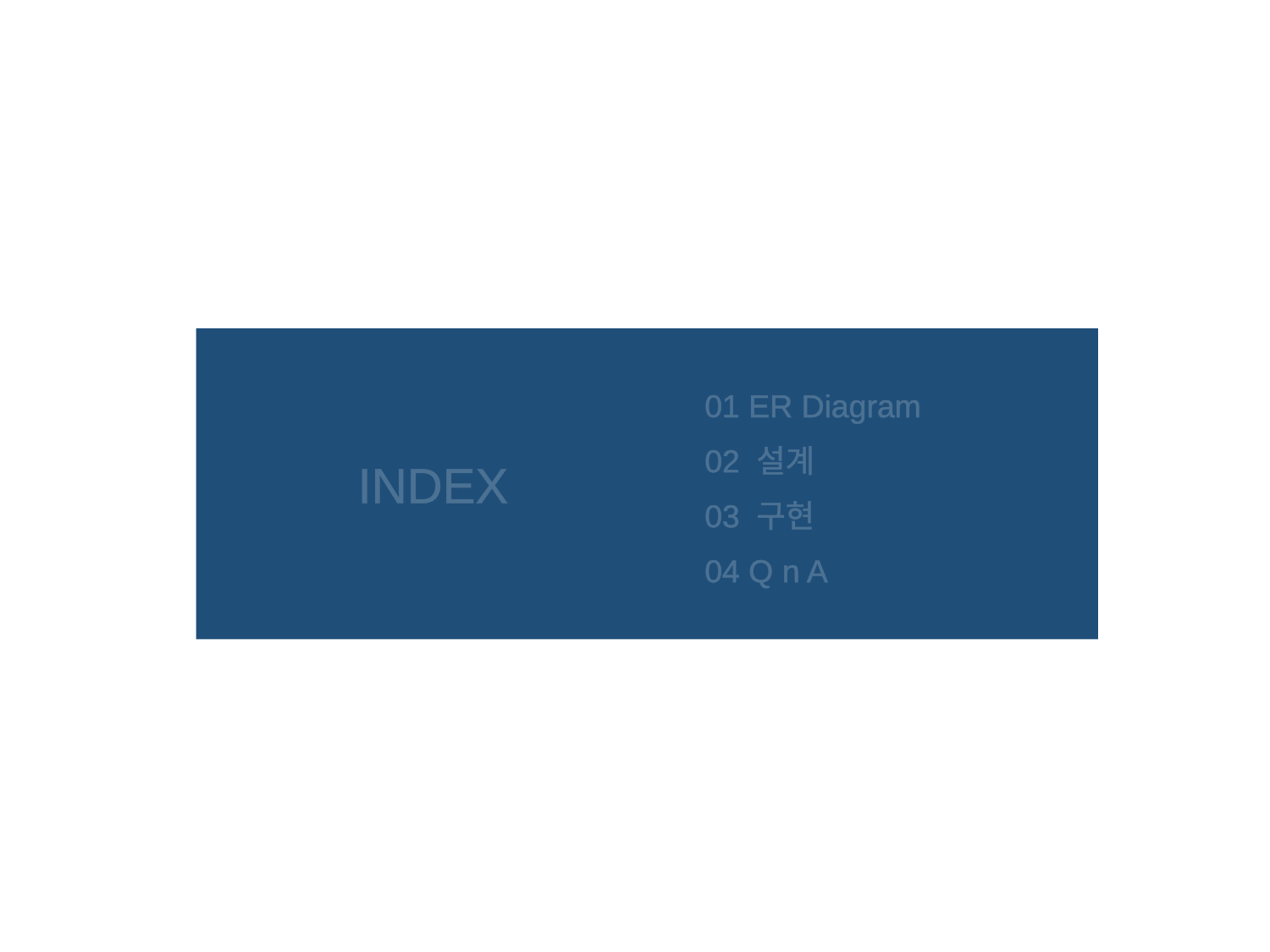

01 ER Diagram

02 설계

03 구현

04 Q n A
INDEX
관련된 내용을 적어주세요